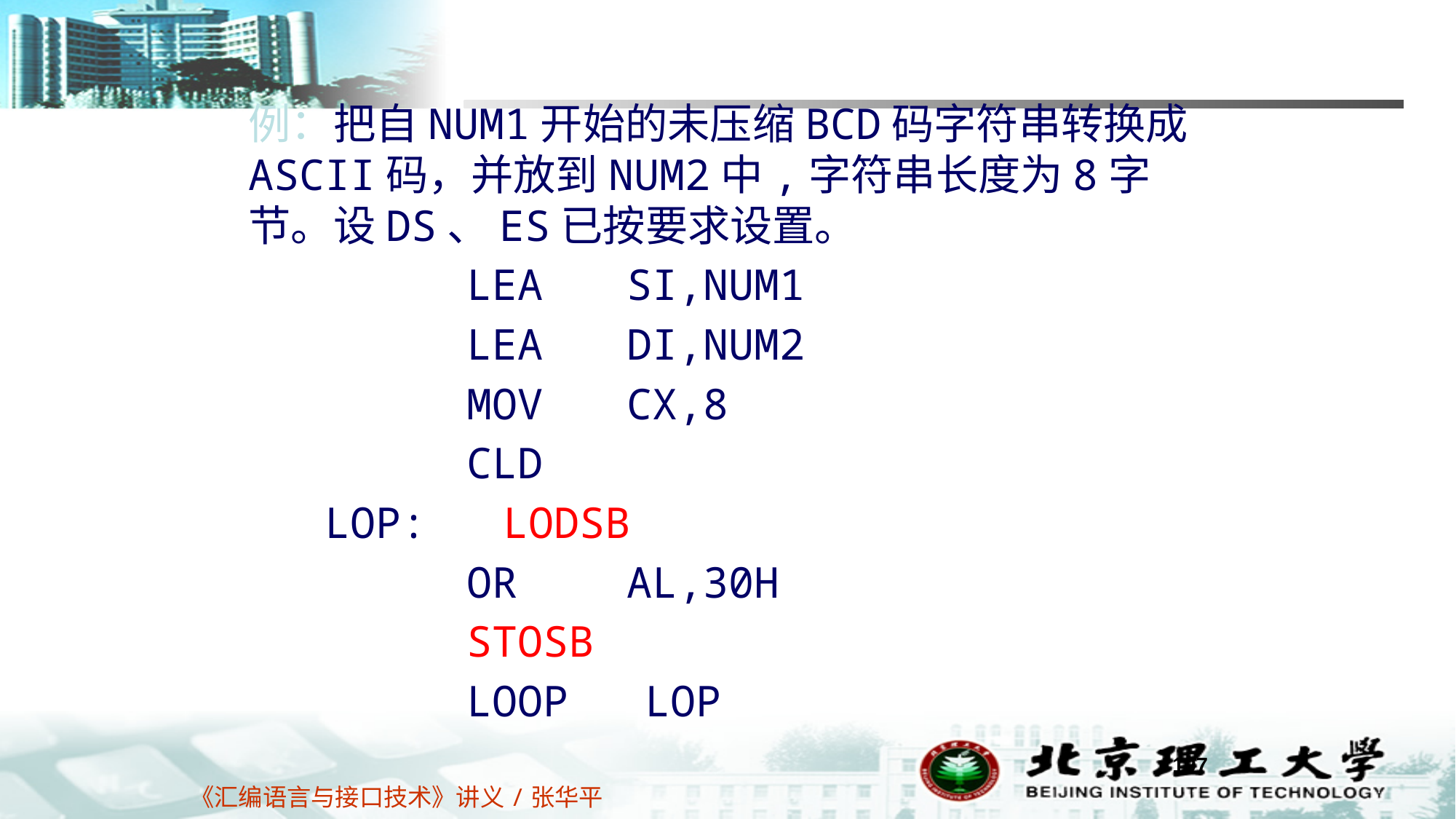

例：把自NUM1开始的未压缩BCD码字符串转换成ASCII码，并放到NUM2中,字符串长度为8字节。设DS、ES已按要求设置。
		LEA	  SI,NUM1
		LEA	  DI,NUM2
		MOV	  CX,8
		CLD
   LOP:   LODSB
		OR	  AL,30H
		STOSB
		LOOP   LOP
197